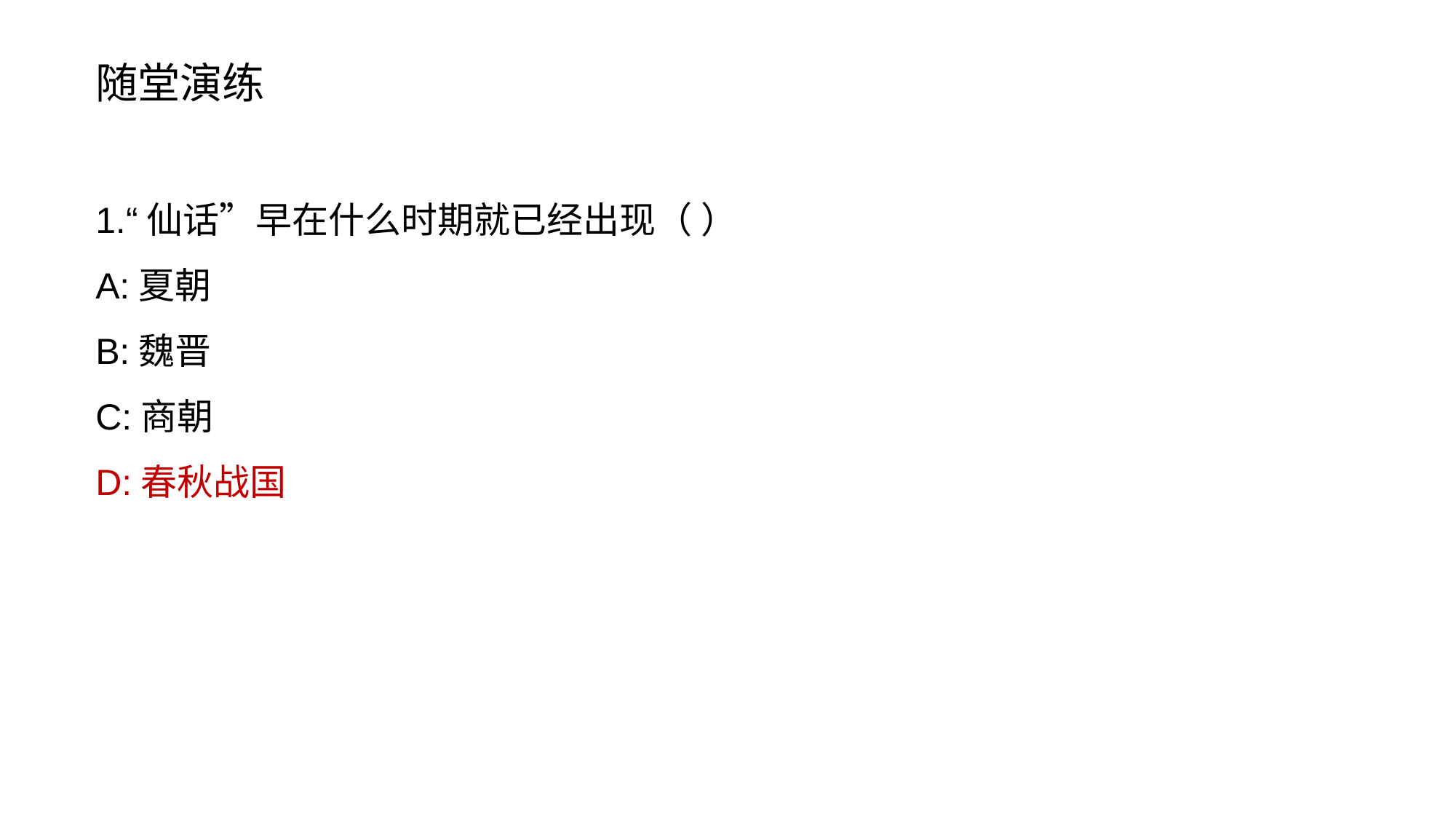

随堂演练
1.“仙话”早在什么时期就已经出现（ ）
A:夏朝
B:魏晋
C:商朝
D:春秋战国